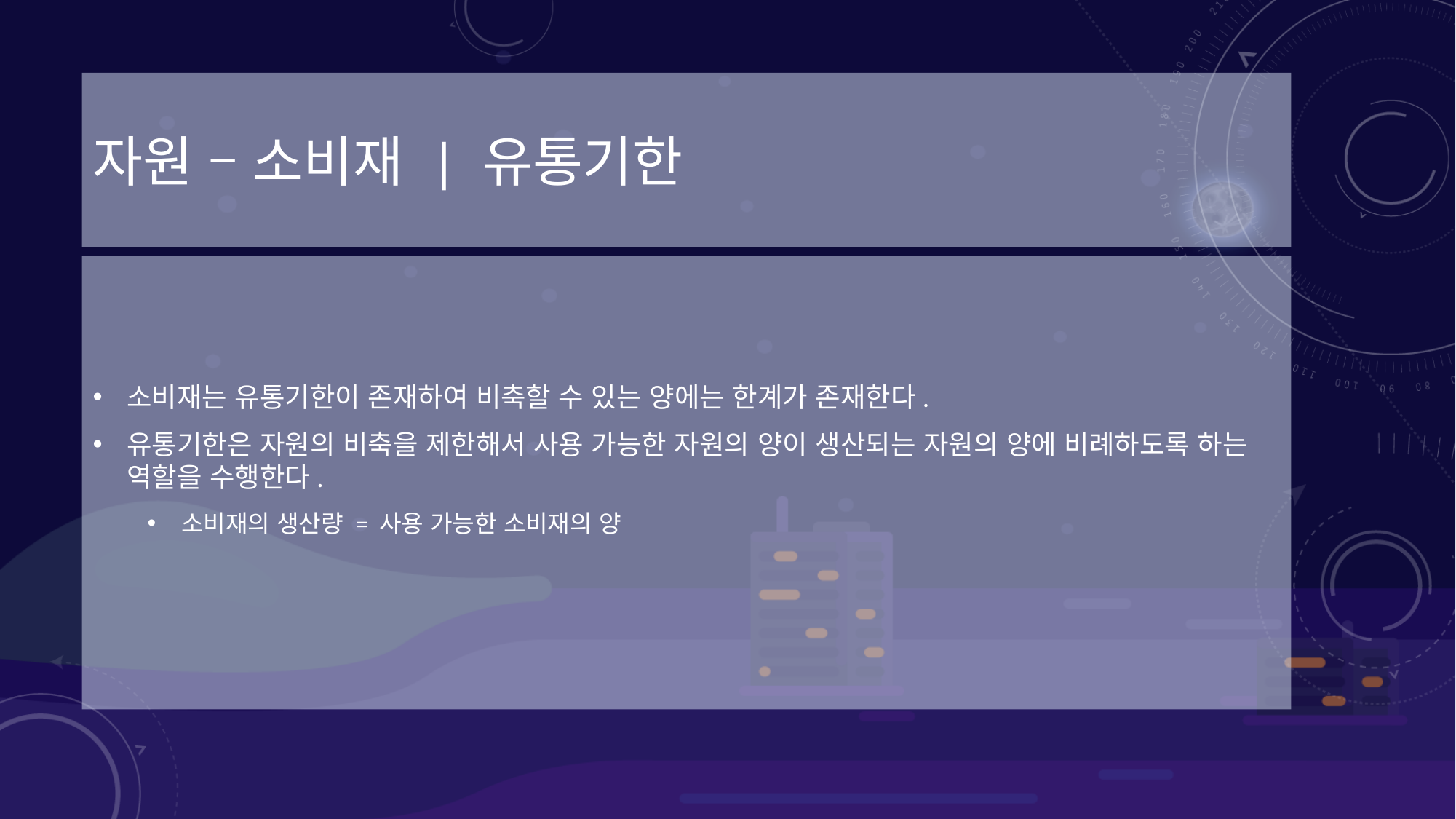

# 자원 – 소비재 | 유통기한
소비재는 유통기한이 존재하여 비축할 수 있는 양에는 한계가 존재한다.
유통기한은 자원의 비축을 제한해서 사용 가능한 자원의 양이 생산되는 자원의 양에 비례하도록 하는 역할을 수행한다.
소비재의 생산량 = 사용 가능한 소비재의 양